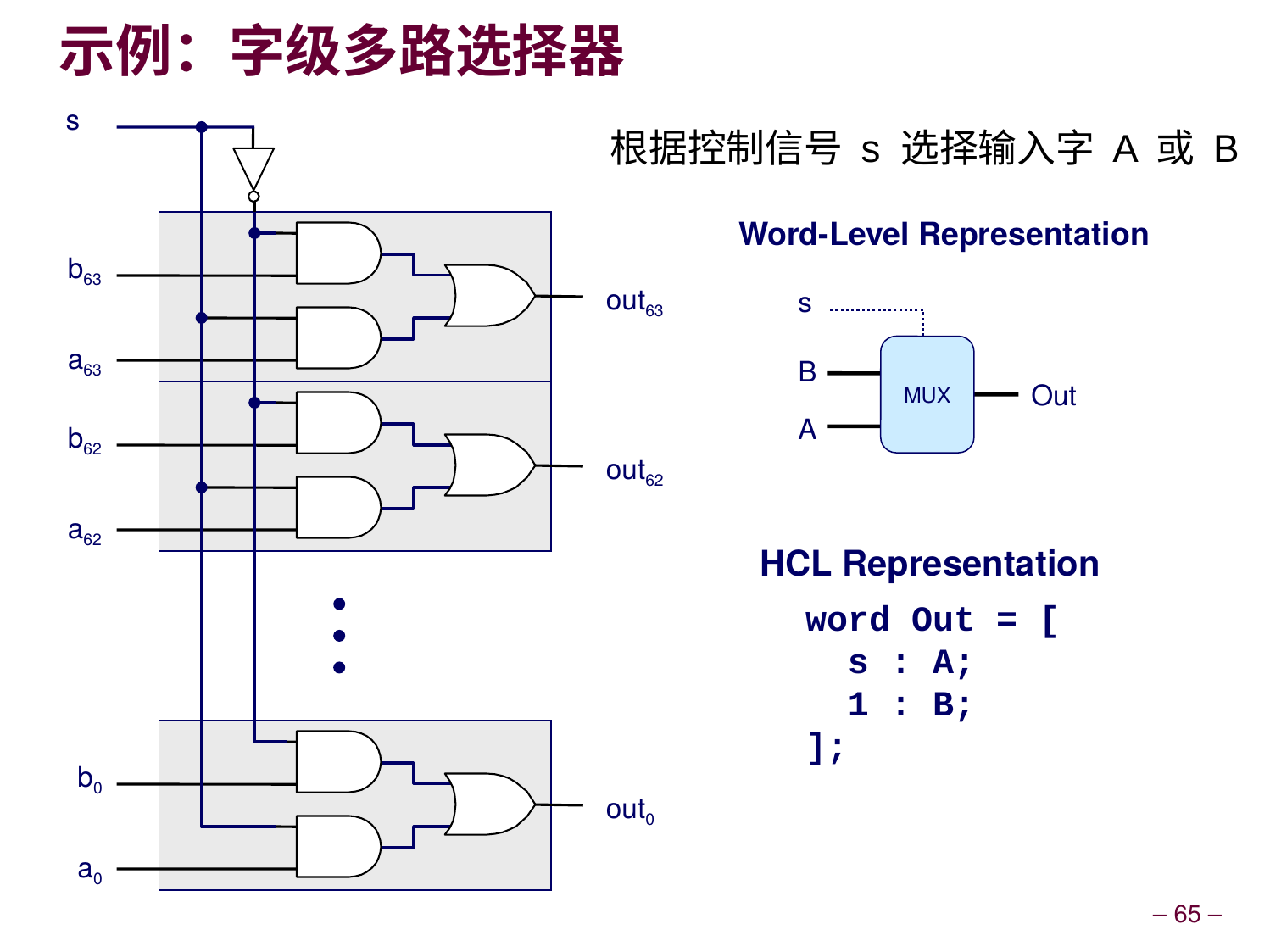

# 示例：字级多路选择器
s

b63

out63

a63

b62

out62

a62

b0

out0

a0

根据控制信号 s 选择输入字 A 或 B

Word-Level Representation
s

MUX
B
Out

A

HCL Representation
word Out = [
  s : A;
  1 : B;
];